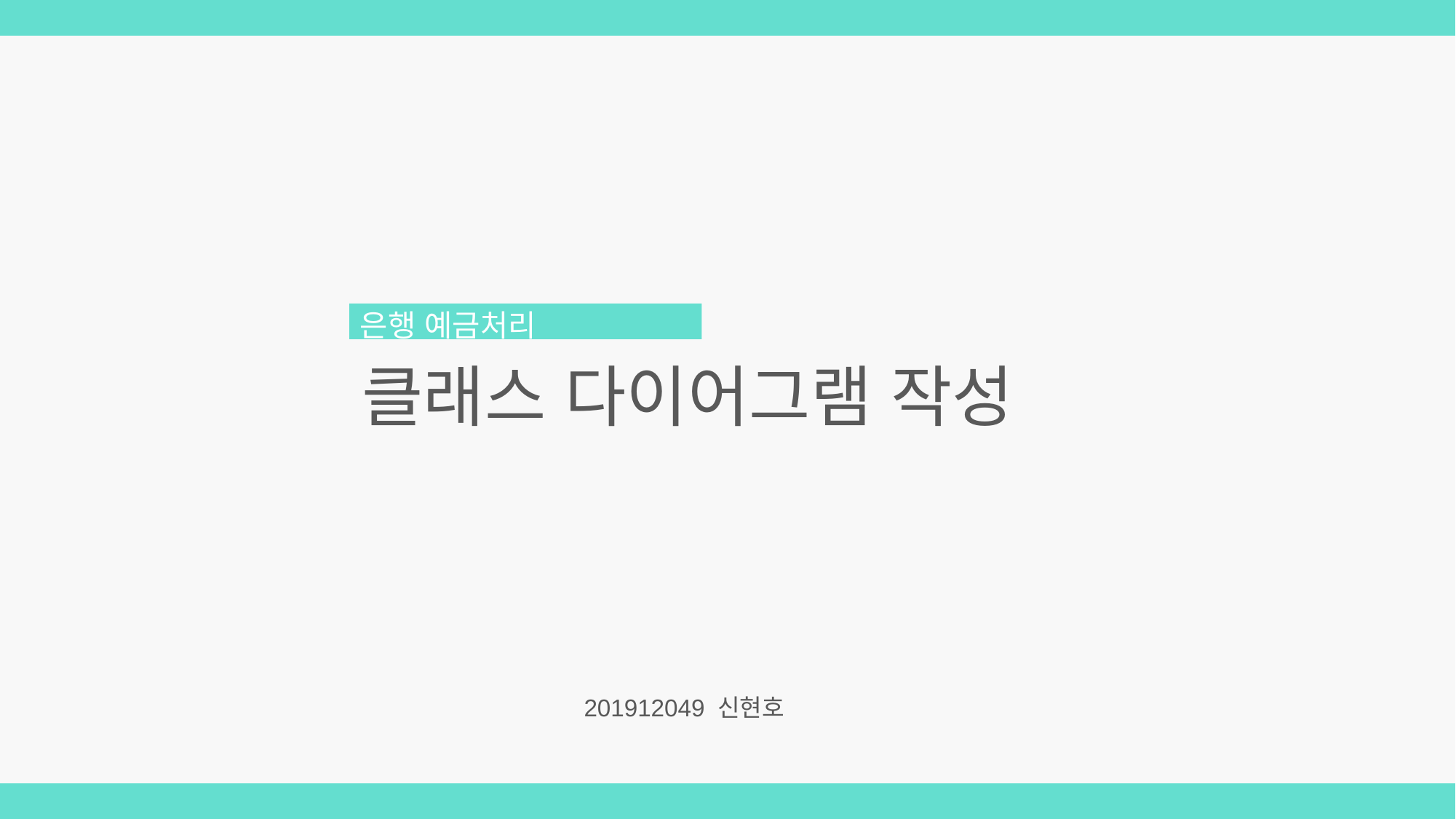

은행 예금처리

클래스 다이어그램 작성
201912049 신현호